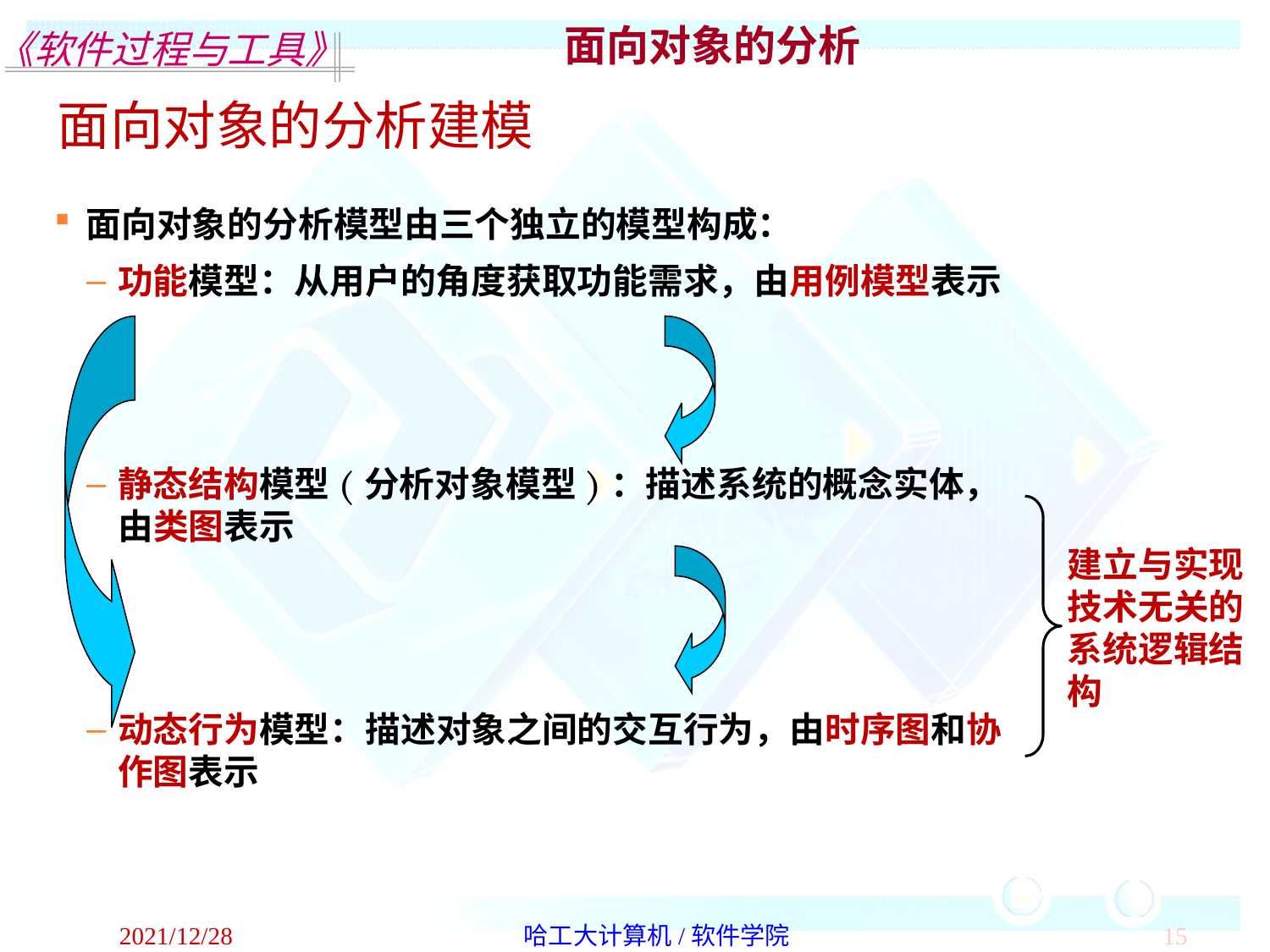

面向对象的分析
面向对象的分析建模
面向对象的分析模型由三个独立的模型构成：
功能模型：从用户的角度获取功能需求，由用例模型表示

静态结构模型(分析对象模型)：描述系统的概念实体，由类图表示

动态行为模型：描述对象之间的交互行为，由时序图和协作图表示

建立与实现技术无关的系统逻辑结构